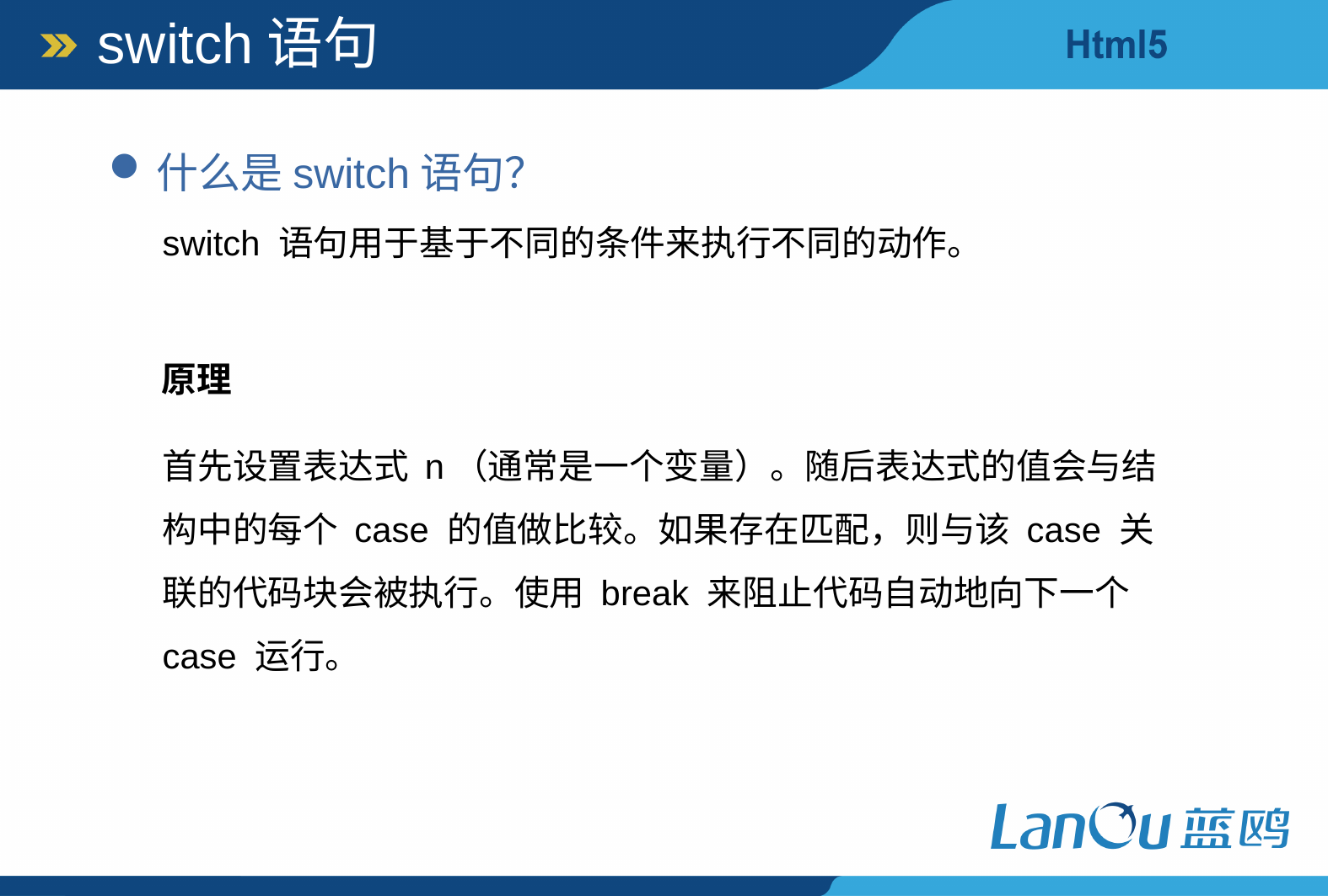

switch语句
什么是switch语句？
switch 语句用于基于不同的条件来执行不同的动作。
原理
首先设置表达式 n（通常是一个变量）。随后表达式的值会与结构中的每个 case 的值做比较。如果存在匹配，则与该 case 关联的代码块会被执行。使用 break 来阻止代码自动地向下一个 case 运行。